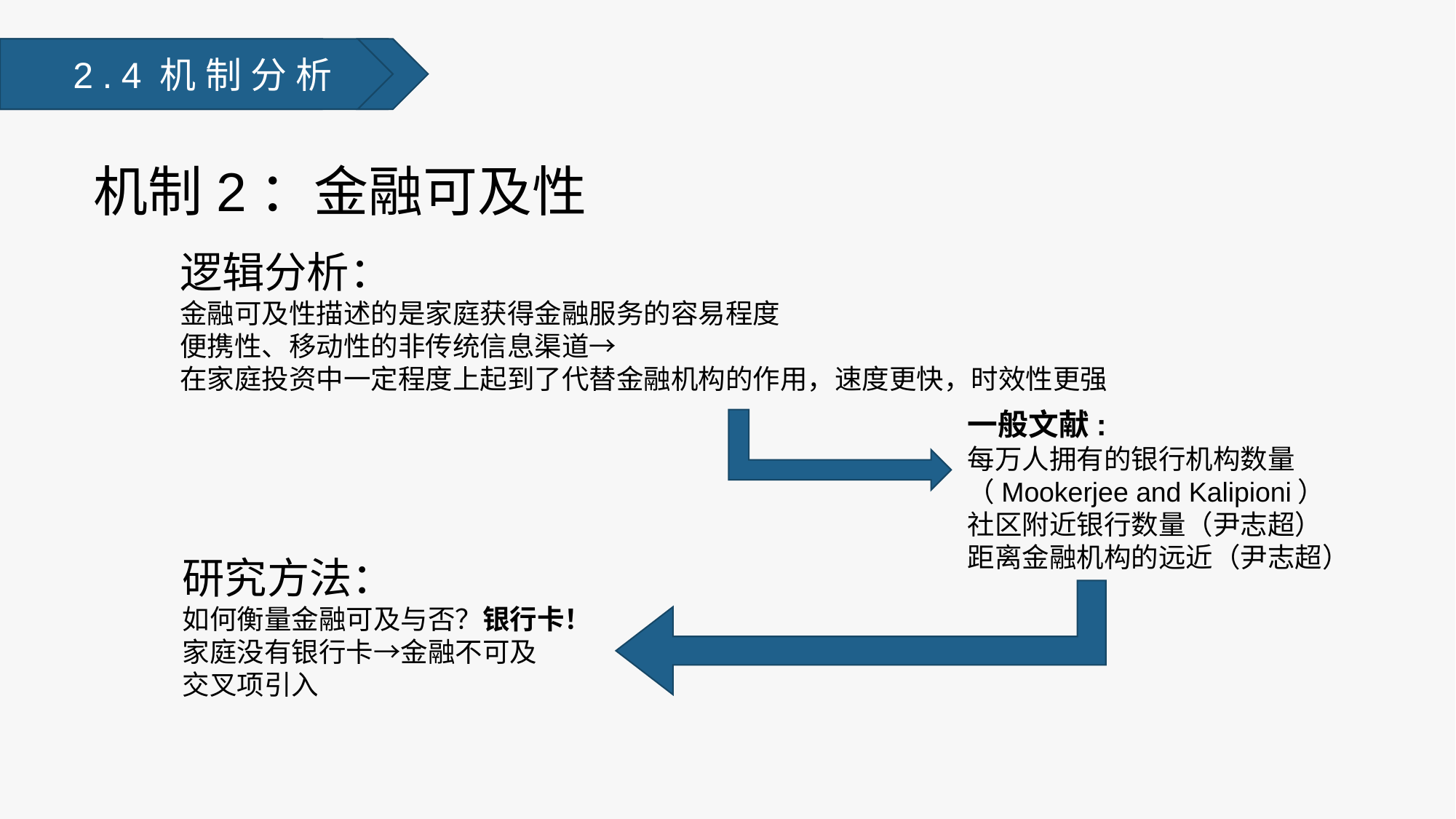

稳健性检验
2.4机制分析

机制2：金融可及性
逻辑分析：
金融可及性描述的是家庭获得金融服务的容易程度
便携性、移动性的非传统信息渠道→
在家庭投资中一定程度上起到了代替金融机构的作用，速度更快，时效性更强

一般文献:
每万人拥有的银行机构数量（Mookerjee and Kalipioni）
社区附近银行数量（尹志超）
距离金融机构的远近（尹志超）
研究方法：
如何衡量金融可及与否？银行卡！
家庭没有银行卡→金融不可及
交叉项引入